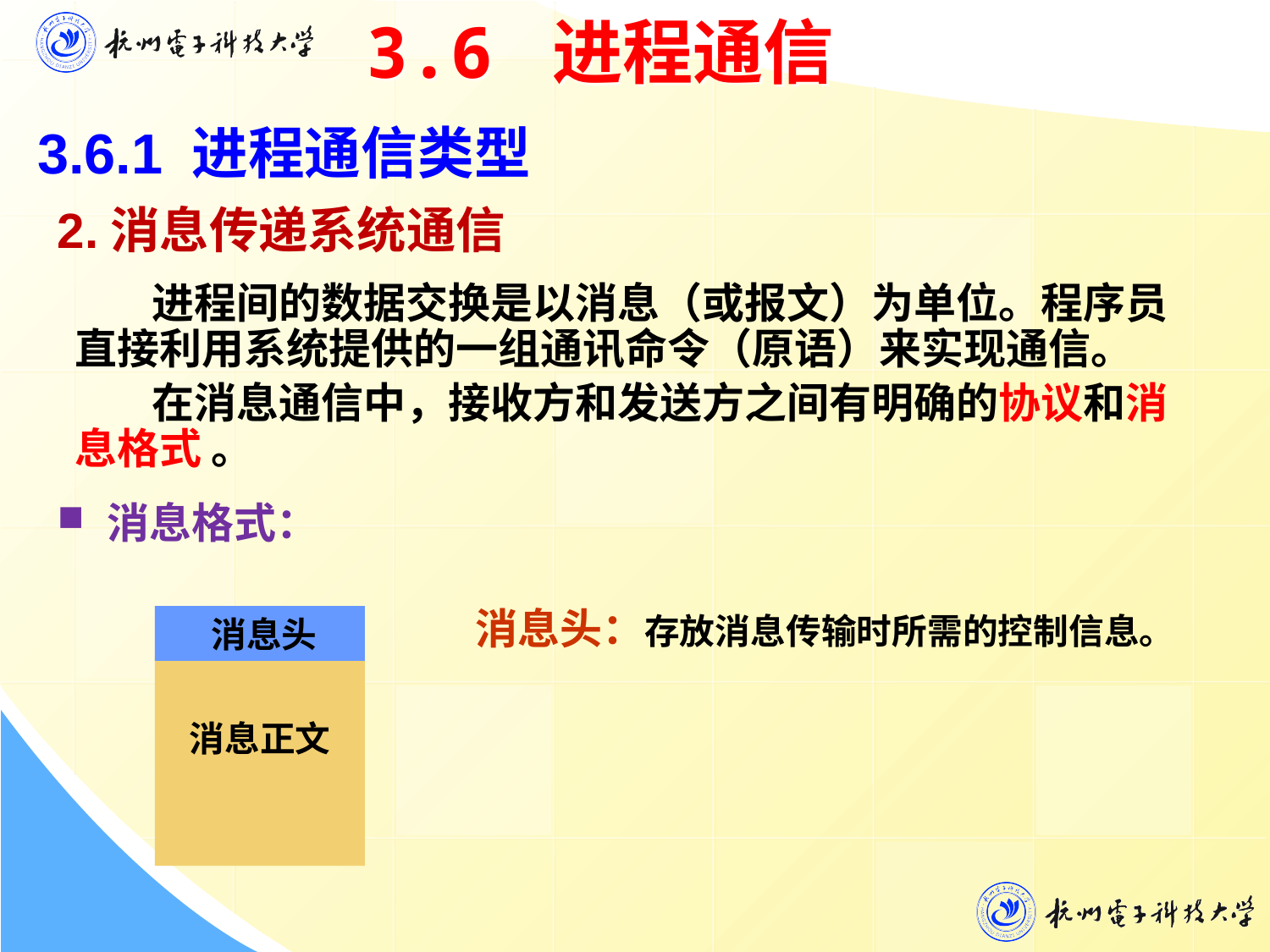

3.6 进程通信
3.6.1 进程通信类型
2.消息传递系统通信
       进程间的数据交换是以消息（或报文）为单位。程序员直接利用系统提供的一组通讯命令（原语）来实现通信。
       在消息通信中，接收方和发送方之间有明确的协议和消息格式 。
 消息格式：
消息头：存放消息传输时所需的控制信息。
 消息头

消息正文